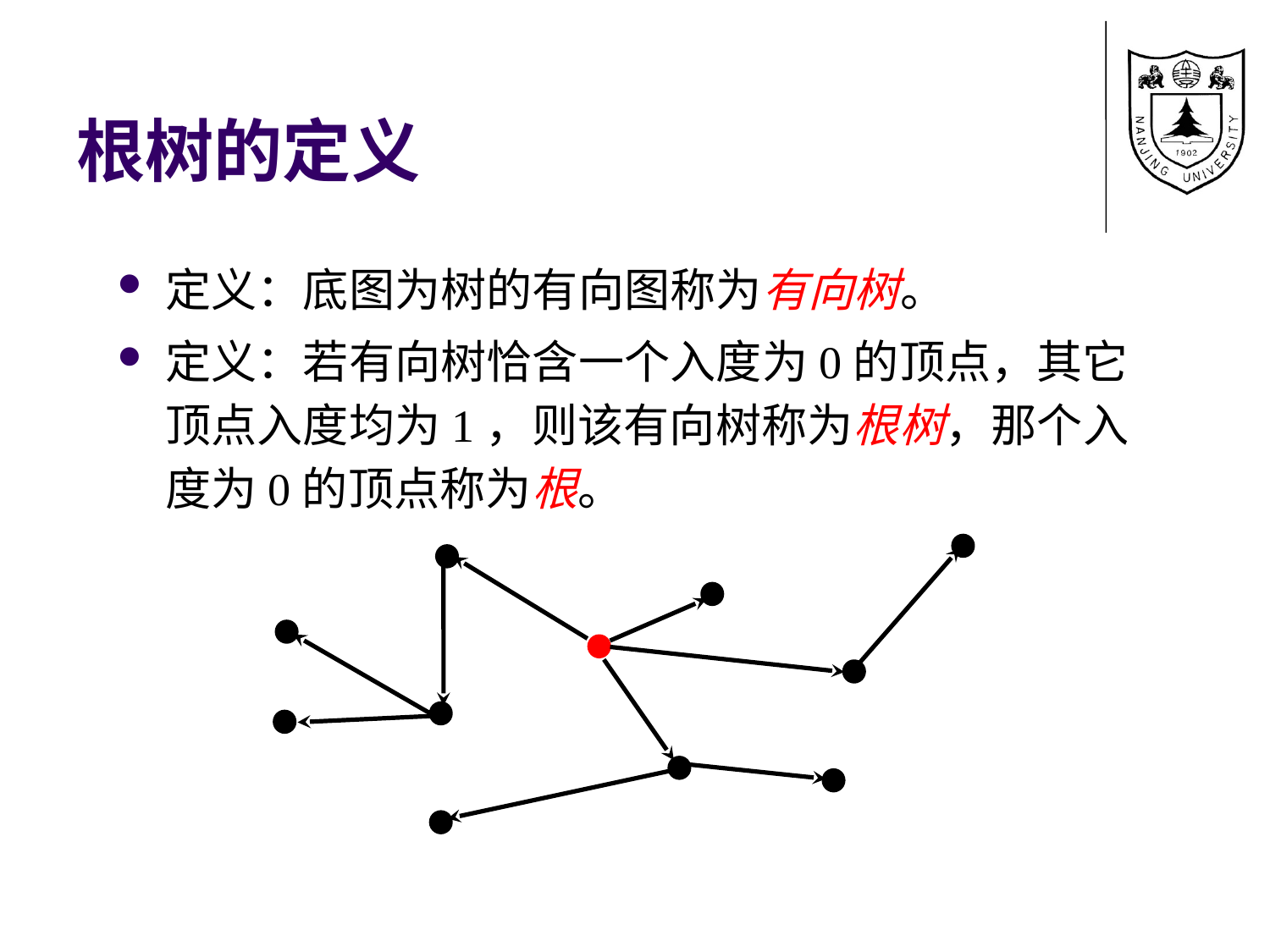

# 根树的定义
定义：底图为树的有向图称为有向树。
定义：若有向树恰含一个入度为0的顶点，其它顶点入度均为1，则该有向树称为根树，那个入度为0的顶点称为根。